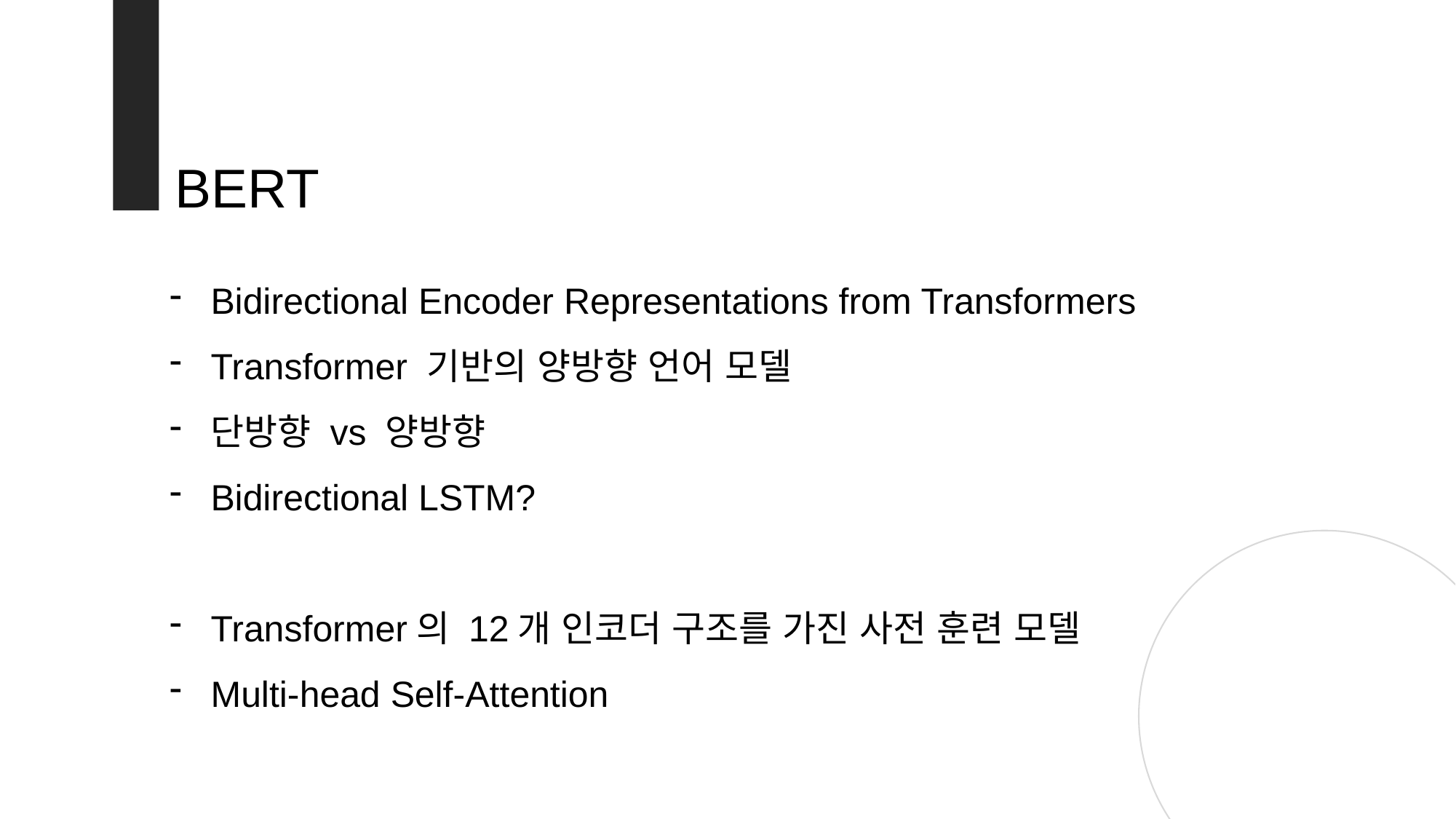

BERT
Bidirectional Encoder Representations from Transformers
Transformer 기반의 양방향 언어 모델
단방향 vs 양방향
Bidirectional LSTM?

Transformer의 12개 인코더 구조를 가진 사전 훈련 모델
Multi-head Self-Attention